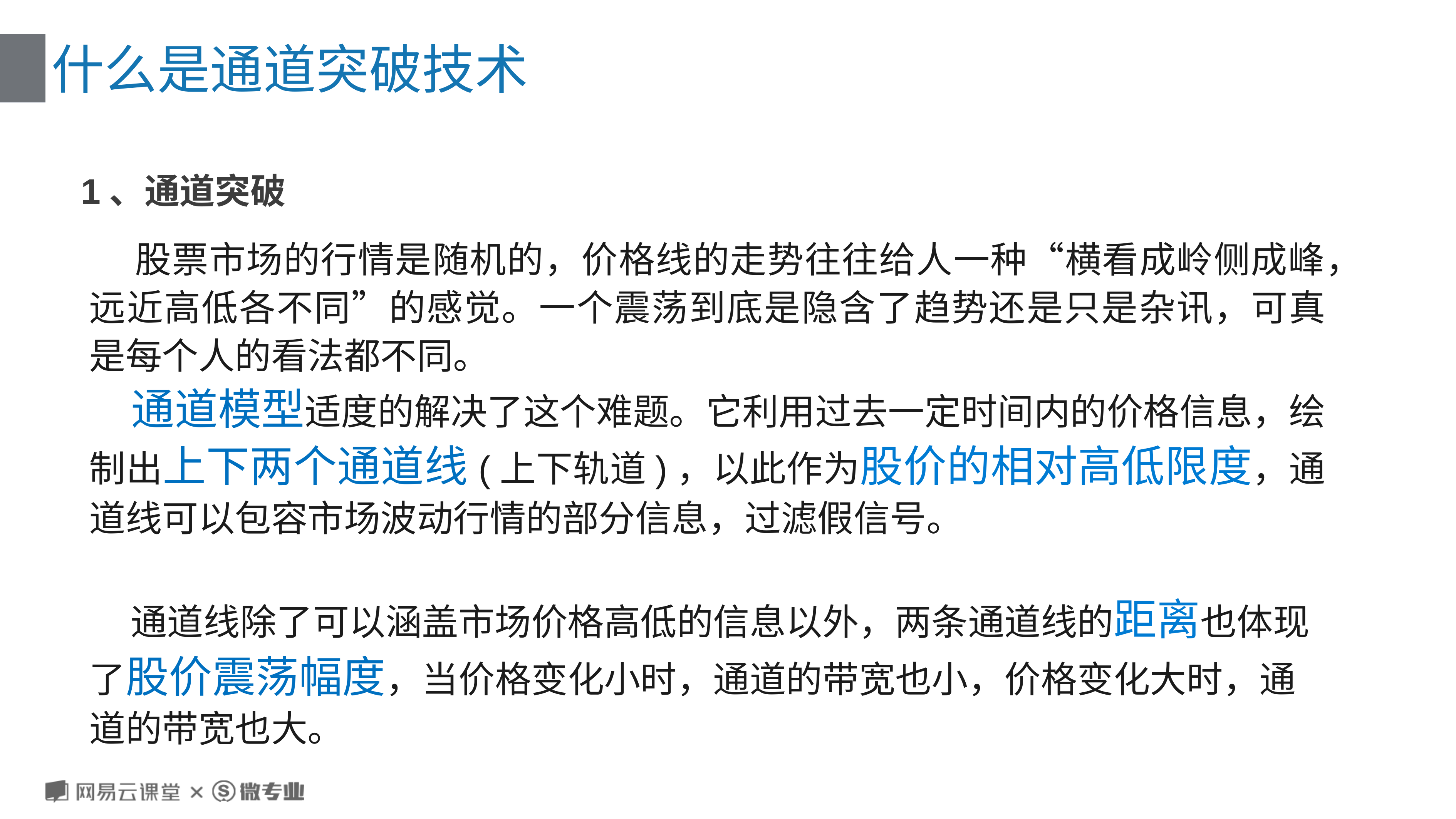

# 什么是通道突破技术
1、通道突破
    股票市场的行情是随机的，价格线的走势往往给人一种“横看成岭侧成峰，远近高低各不同”的感觉。一个震荡到底是隐含了趋势还是只是杂讯，可真是每个人的看法都不同。
    通道模型适度的解决了这个难题。它利用过去一定时间内的价格信息，绘制出上下两个通道线(上下轨道)，以此作为股价的相对高低限度，通道线可以包容市场波动行情的部分信息，过滤假信号。

    通道线除了可以涵盖市场价格高低的信息以外，两条通道线的距离也体现了股价震荡幅度，当价格变化小时，通道的带宽也小，价格变化大时，通道的带宽也大。